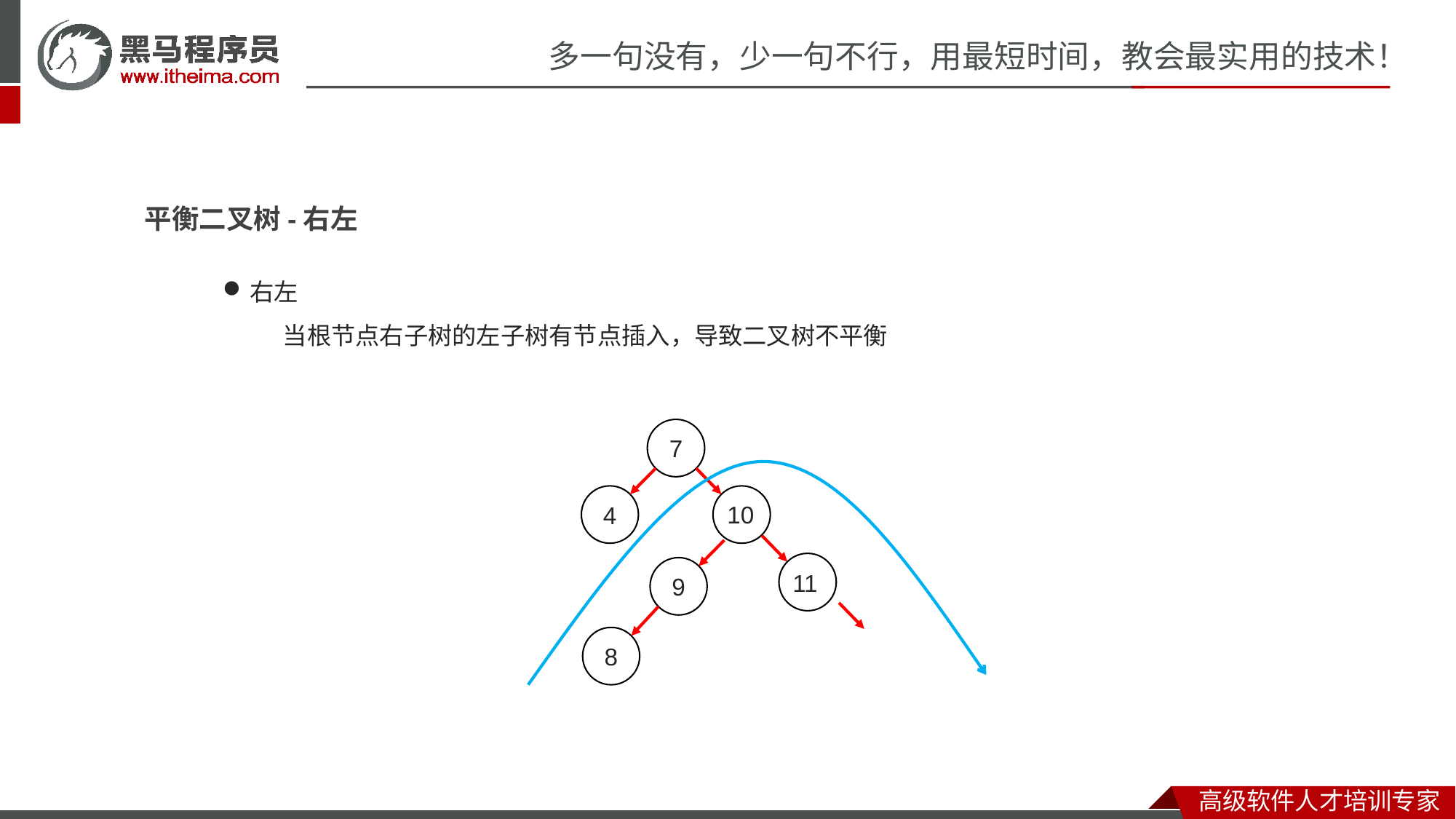

平衡二叉树-右左
右左
          当根节点右子树的左子树有节点插入，导致二叉树不平衡
7

4

10

11
9
8